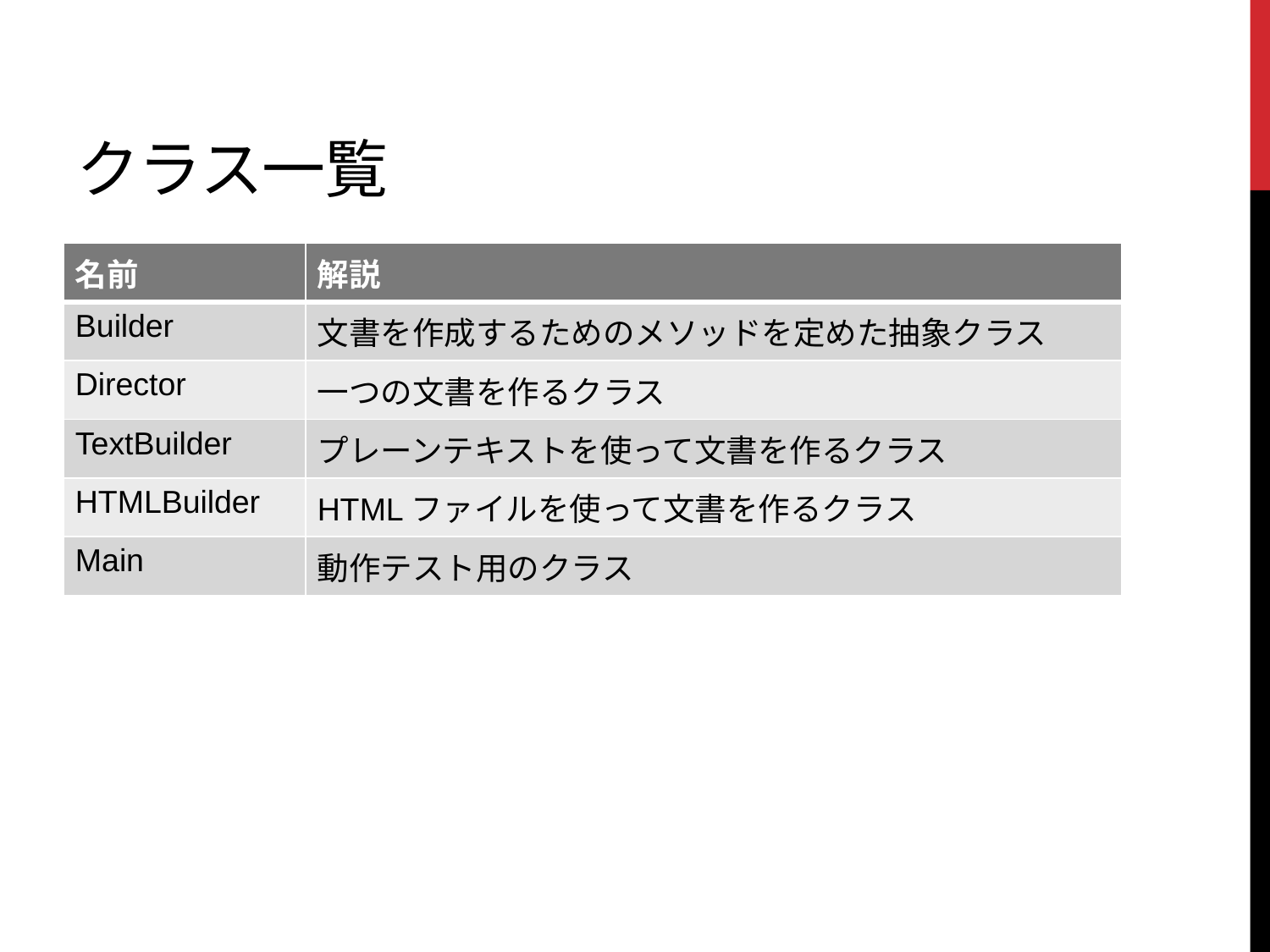

# クラス一覧
| 名前 | 解説 |
| --- | --- |
| Builder | 文書を作成するためのメソッドを定めた抽象クラス |
| Director | 一つの文書を作るクラス |
| TextBuilder | プレーンテキストを使って文書を作るクラス |
| HTMLBuilder | HTMLファイルを使って文書を作るクラス |
| Main | 動作テスト用のクラス |